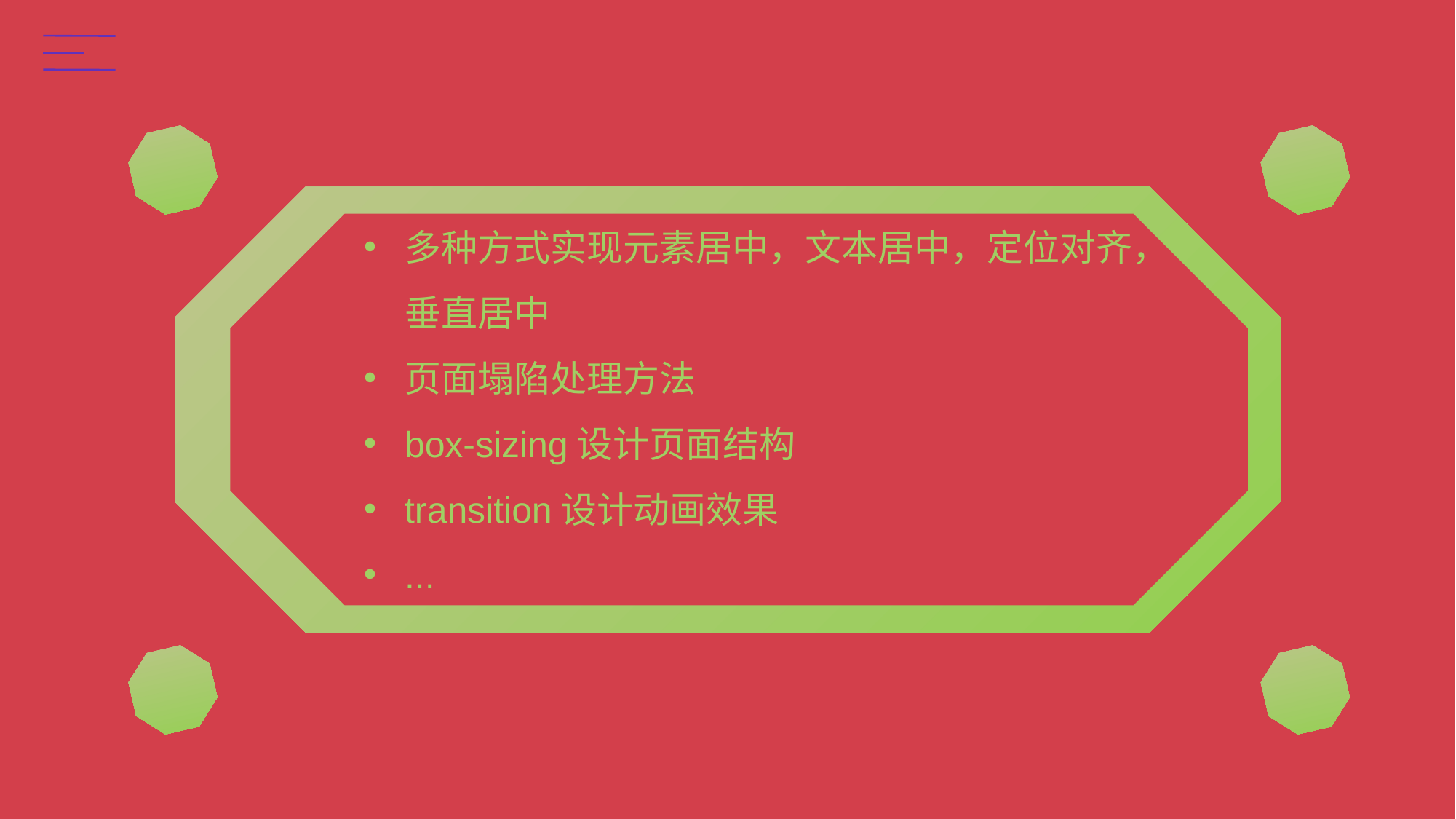

多种方式实现元素居中，文本居中，定位对齐，垂直居中
页面塌陷处理方法
box-sizing设计页面结构
transition设计动画效果
...